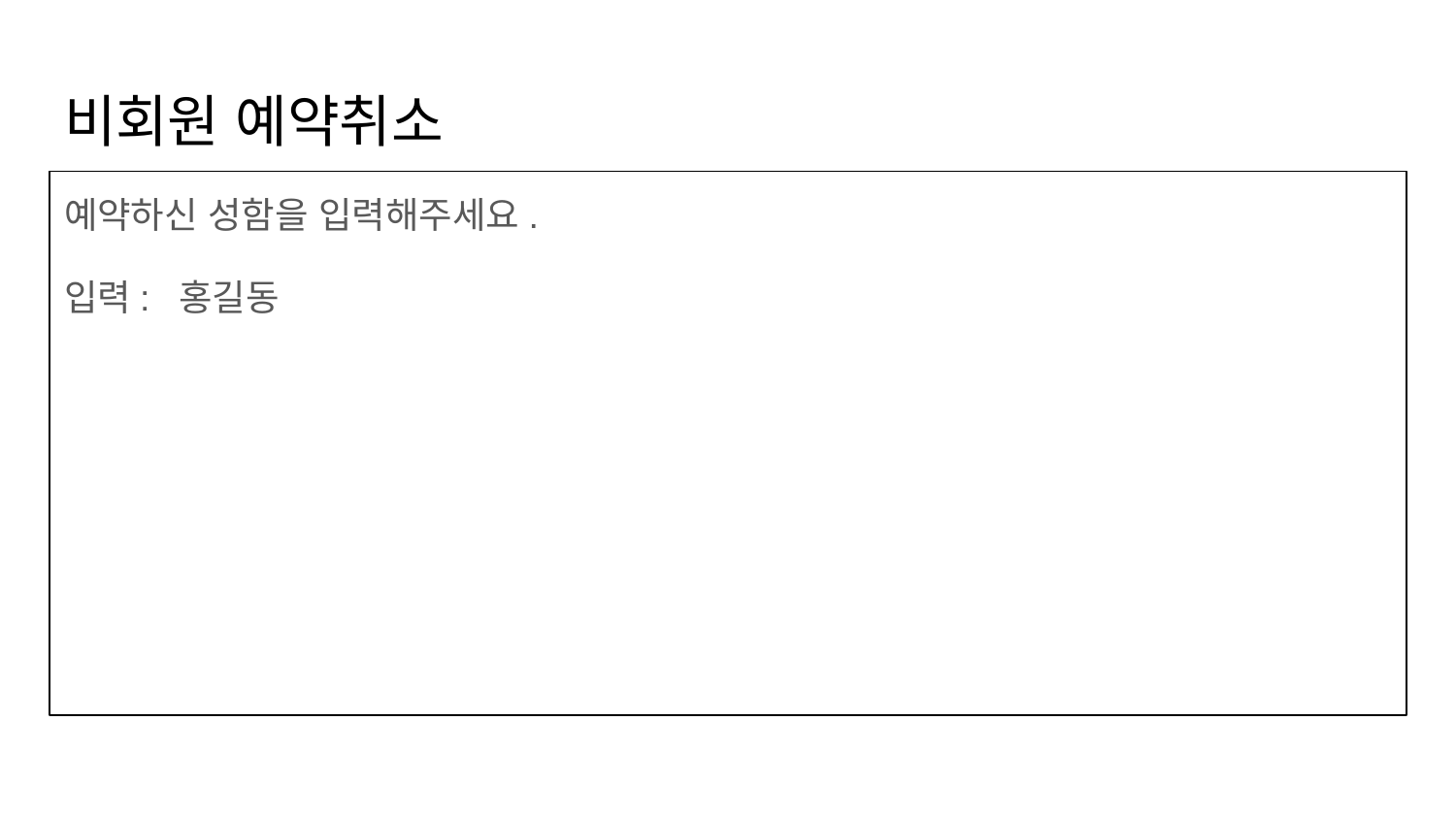

# 비회원 예약취소
예약하신 성함을 입력해주세요.
입력:  홍길동